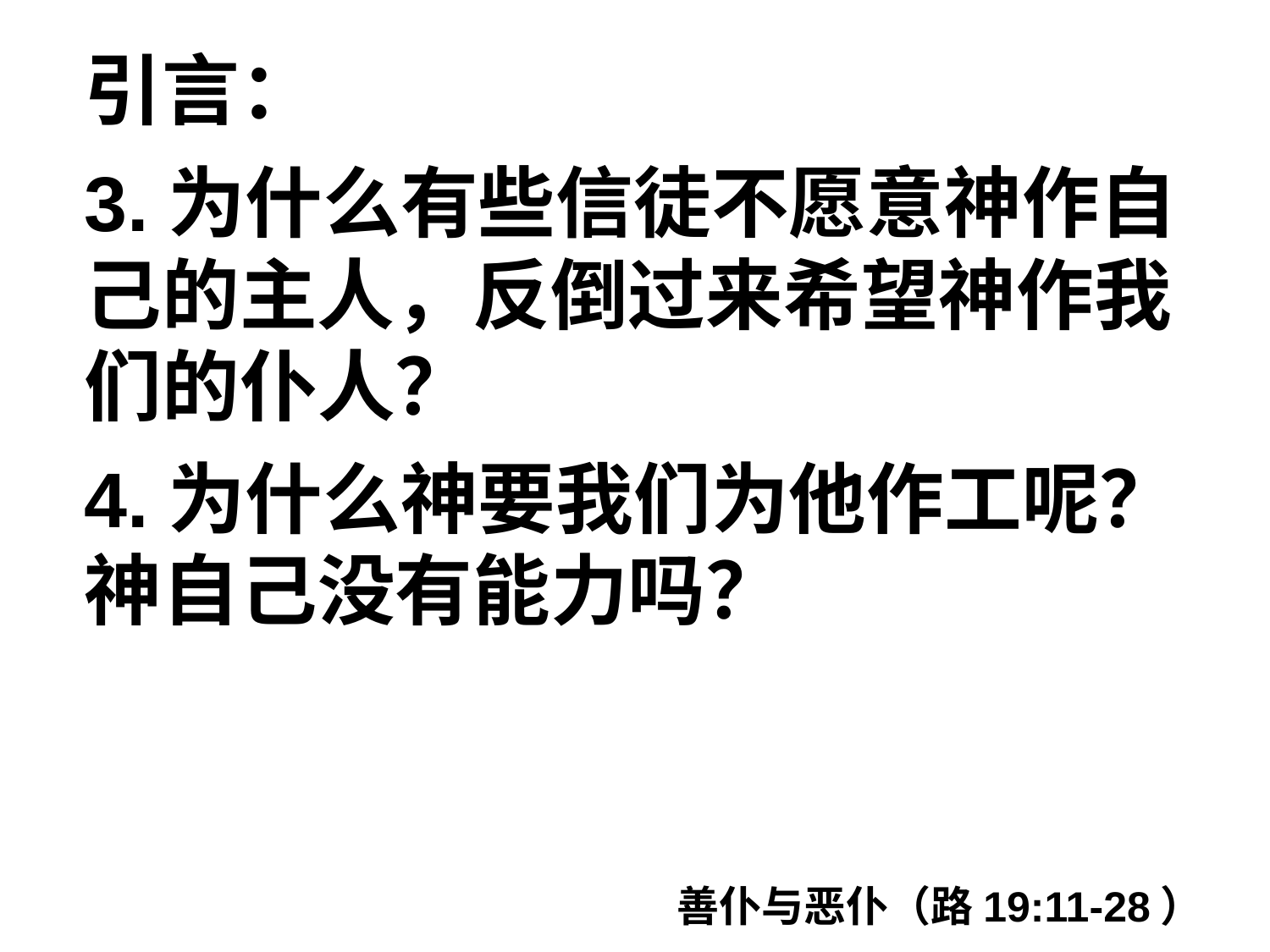

引言：
3.为什么有些信徒不愿意神作自己的主人，反倒过来希望神作我们的仆人？
4.为什么神要我们为他作工呢？ 神自己没有能力吗？
善仆与恶仆（路19:11-28）